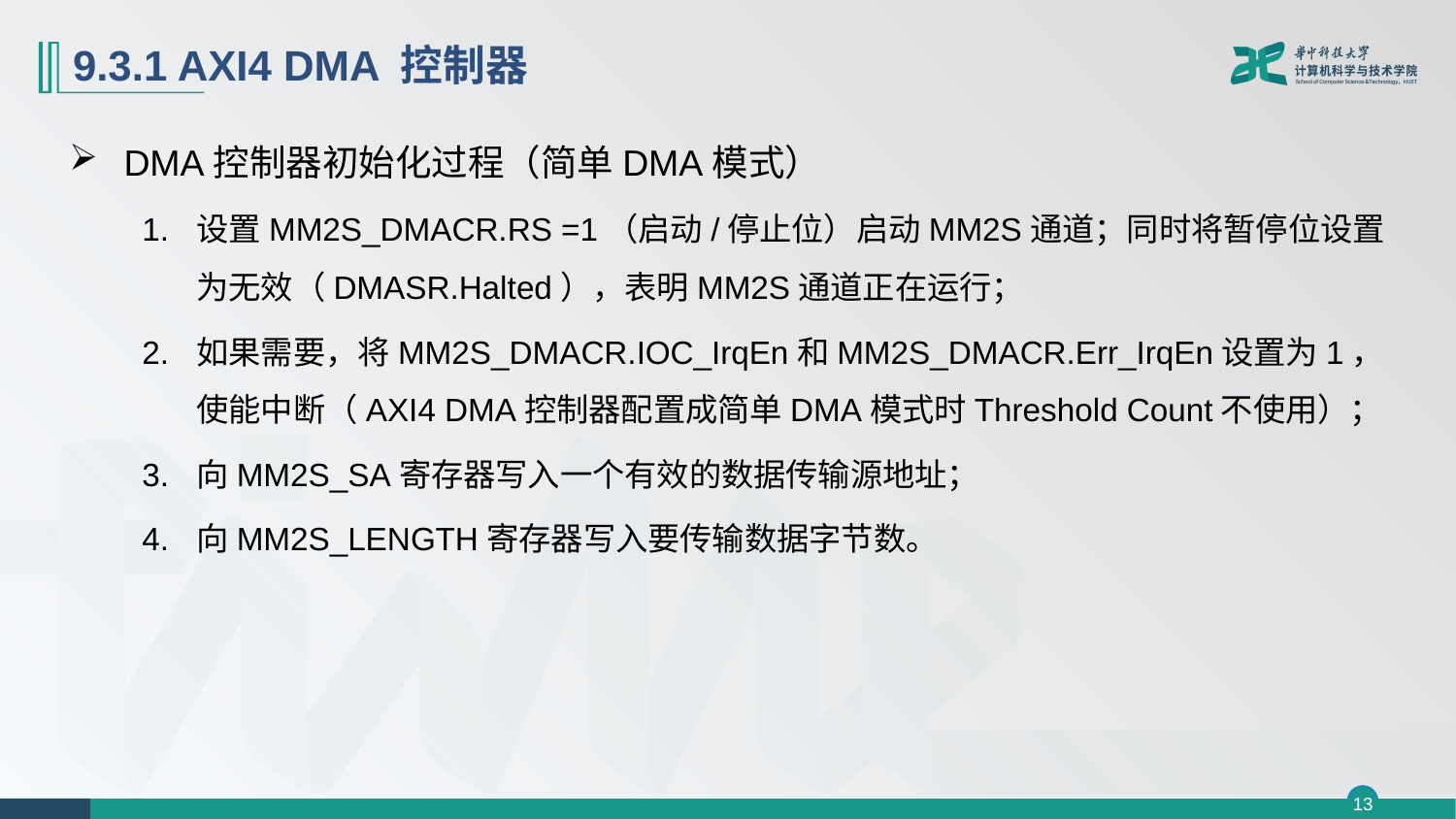

# 9.3.1 AXI4 DMA 控制器
DMA控制器初始化过程（简单DMA模式）
设置MM2S_DMACR.RS =1（启动/停止位）启动MM2S通道；同时将暂停位设置为无效（DMASR.Halted），表明MM2S通道正在运行；
如果需要，将MM2S_DMACR.IOC_IrqEn和MM2S_DMACR.Err_IrqEn设置为1，使能中断（AXI4 DMA控制器配置成简单DMA模式时Threshold Count不使用）；
向MM2S_SA寄存器写入一个有效的数据传输源地址；
向MM2S_LENGTH寄存器写入要传输数据字节数。